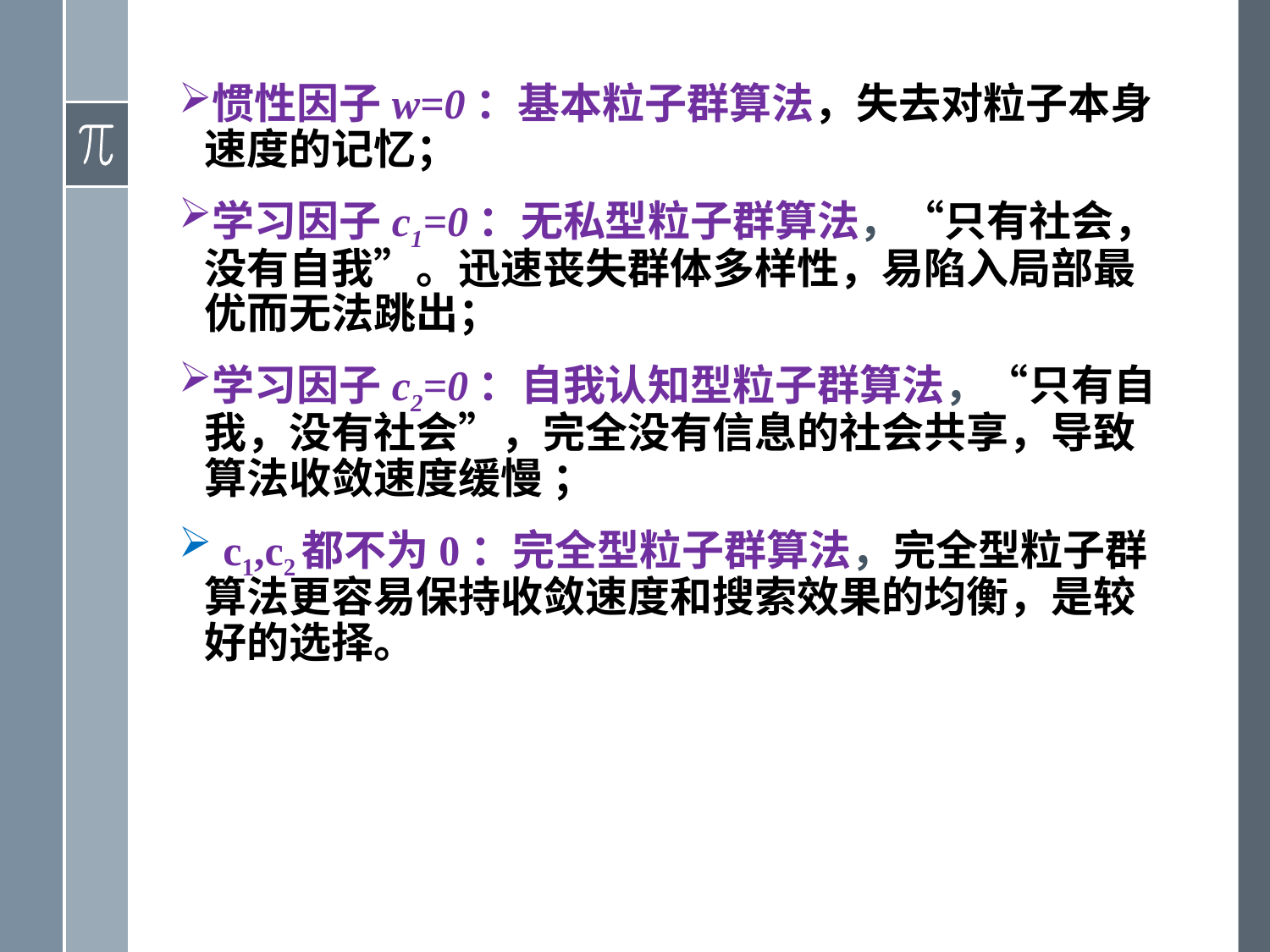

惯性因子w=0：基本粒子群算法，失去对粒子本身速度的记忆；
学习因子c1=0：无私型粒子群算法，“只有社会，没有自我”。迅速丧失群体多样性，易陷入局部最优而无法跳出；
学习因子c2=0：自我认知型粒子群算法，“只有自我，没有社会”，完全没有信息的社会共享，导致算法收敛速度缓慢 ；
 c1,c2都不为0：完全型粒子群算法，完全型粒子群算法更容易保持收敛速度和搜索效果的均衡，是较好的选择。